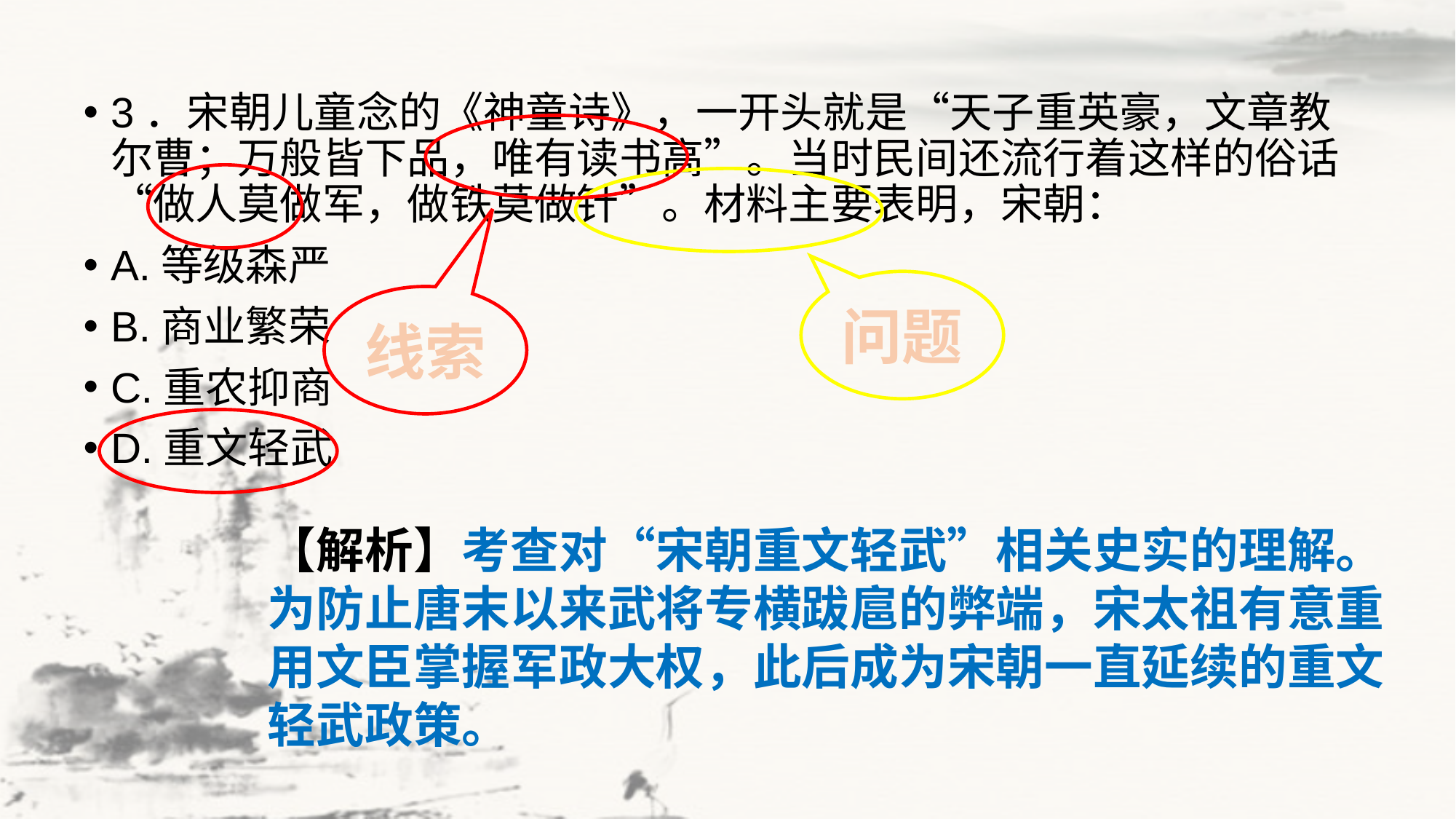

3．宋朝儿童念的《神童诗》，一开头就是“天子重英豪，文章教尔曹；万般皆下品，唯有读书高”。当时民间还流行着这样的俗话“做人莫做军，做铁莫做针”。材料主要表明，宋朝：
A.等级森严
B.商业繁荣
C.重农抑商
D.重文轻武

问题
线索

【解析】考查对“宋朝重文轻武”相关史实的理解。为防止唐末以来武将专横跋扈的弊端，宋太祖有意重用文臣掌握军政大权，此后成为宋朝一直延续的重文轻武政策。